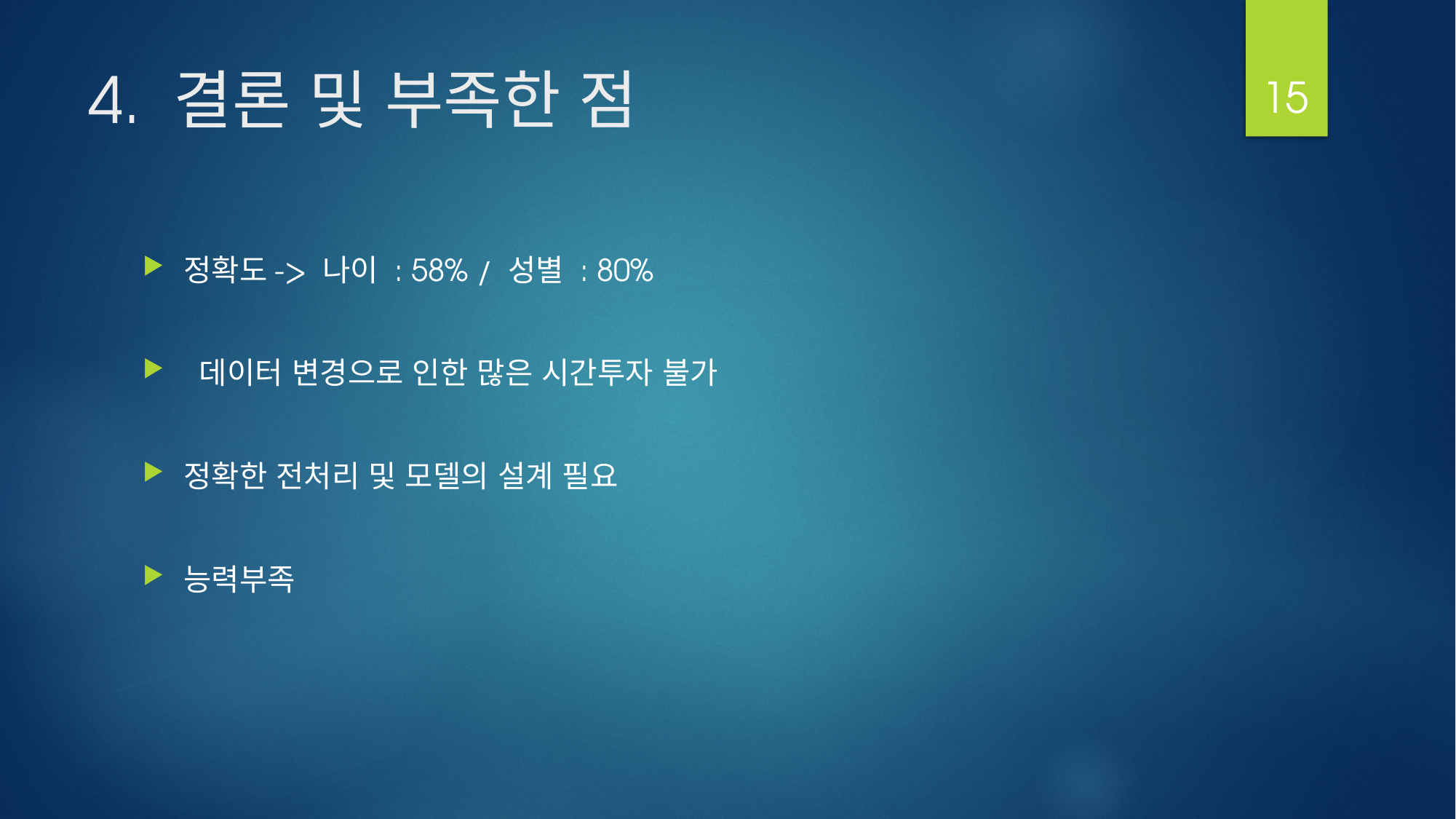

15
# 4. 결론 및 부족한 점
정확도-> 나이 : 58% / 성별 : 80%

 데이터 변경으로 인한 많은 시간투자 불가

정확한 전처리 및 모델의 설계 필요

능력부족